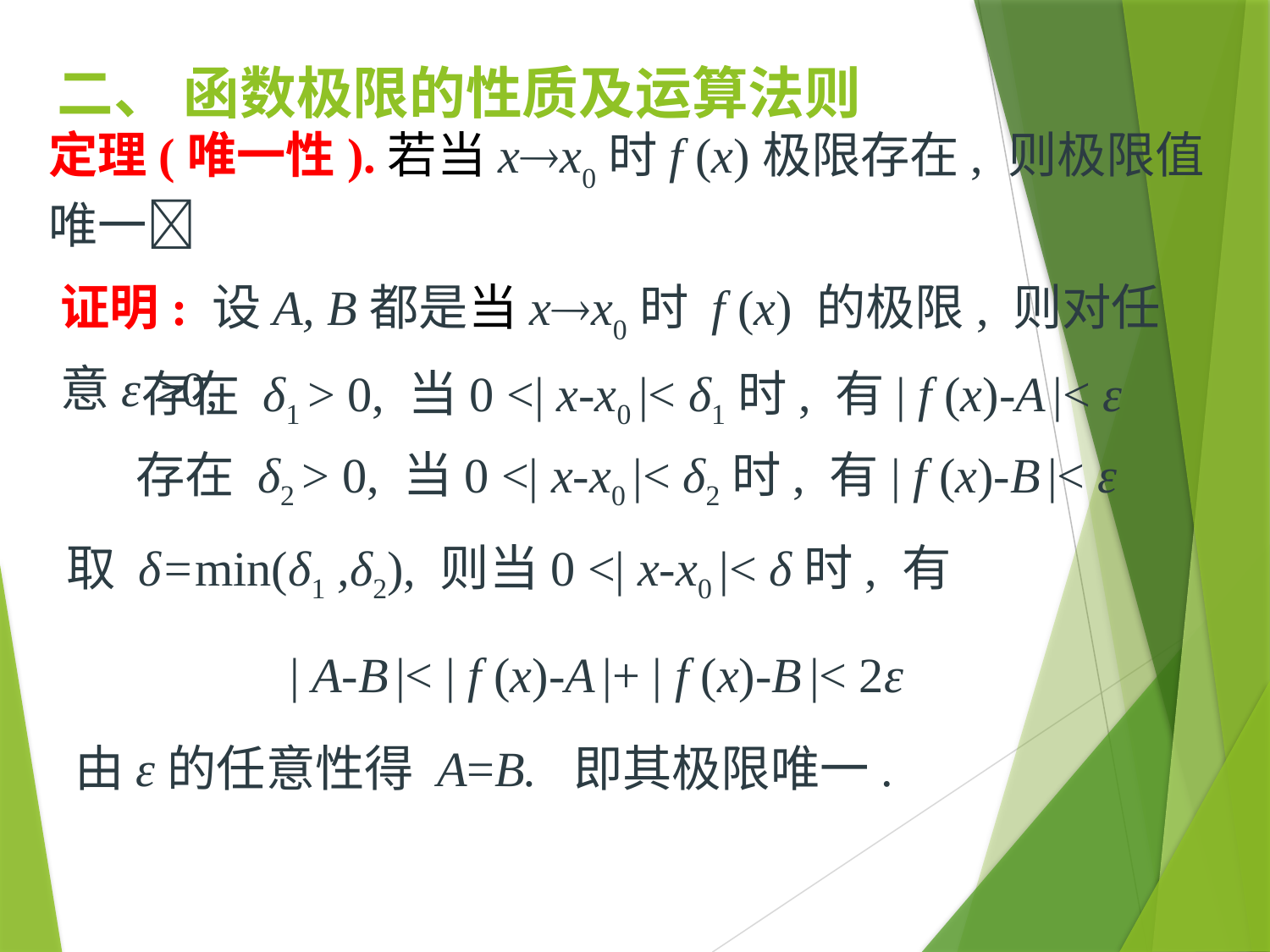

二、 函数极限的性质及运算法则
定理(唯一性).若当x→x0时f (x)极限存在, 则极限值唯一.
证明: 设A, B都是当x→x0时 f (x) 的极限, 则对任意ε >0,
存在 δ1 > 0, 当0 <| x-x0 |< δ1时, 有| f (x)-A |< ε
存在 δ2 > 0, 当0 <| x-x0 |< δ2时, 有| f (x)-B |< ε

取 δ=min(δ1 ,δ2), 则当0 <| x-x0 |< δ时, 有
| A-B |< | f (x)-A |+ | f (x)-B |< 2ε
由ε的任意性得 A=B.  即其极限唯一.